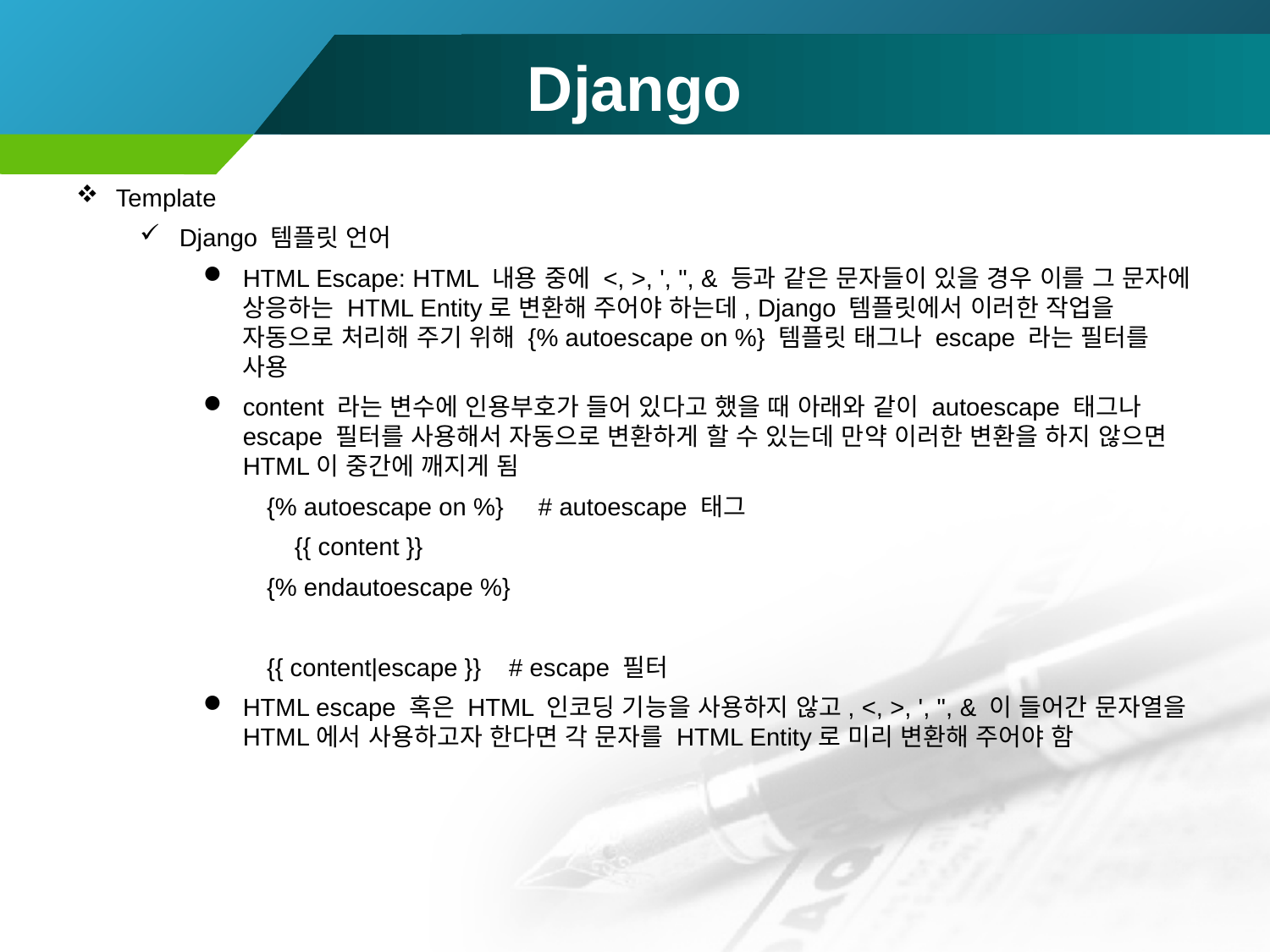

# Django
Template
Django 템플릿 언어
HTML Escape: HTML 내용 중에 <, >, ', ", & 등과 같은 문자들이 있을 경우 이를 그 문자에 상응하는 HTML Entity로 변환해 주어야 하는데, Django 템플릿에서 이러한 작업을 자동으로 처리해 주기 위해 {% autoescape on %} 템플릿 태그나 escape 라는 필터를 사용
content 라는 변수에 인용부호가 들어 있다고 했을 때 아래와 같이 autoescape 태그나 escape 필터를 사용해서 자동으로 변환하게 할 수 있는데 만약 이러한 변환을 하지 않으면 HTML이 중간에 깨지게 됨
{% autoescape on %}     # autoescape 태그
    {{ content }}
{% endautoescape %}

{{ content|escape }}    # escape 필터
HTML escape 혹은 HTML 인코딩 기능을 사용하지 않고, <, >, ', ", & 이 들어간 문자열을 HTML에서 사용하고자 한다면 각 문자를 HTML Entity로 미리 변환해 주어야 함